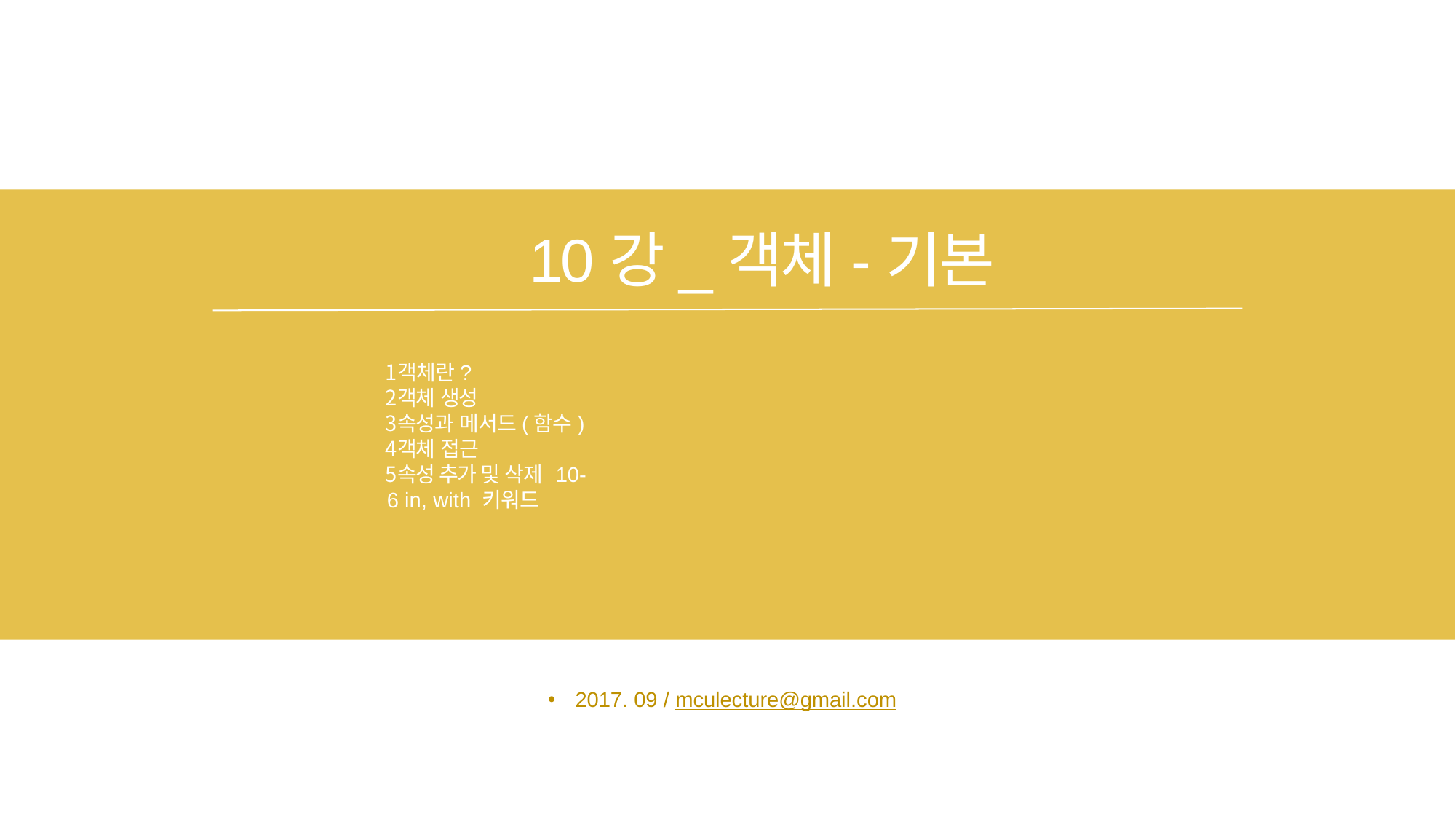

# 10강_객체-기본

객체란?
객체 생성
속성과 메서드(함수)
객체 접근
속성 추가 및 삭제  10-6 in, with 키워드
2017. 09 / mculecture@gmail.com